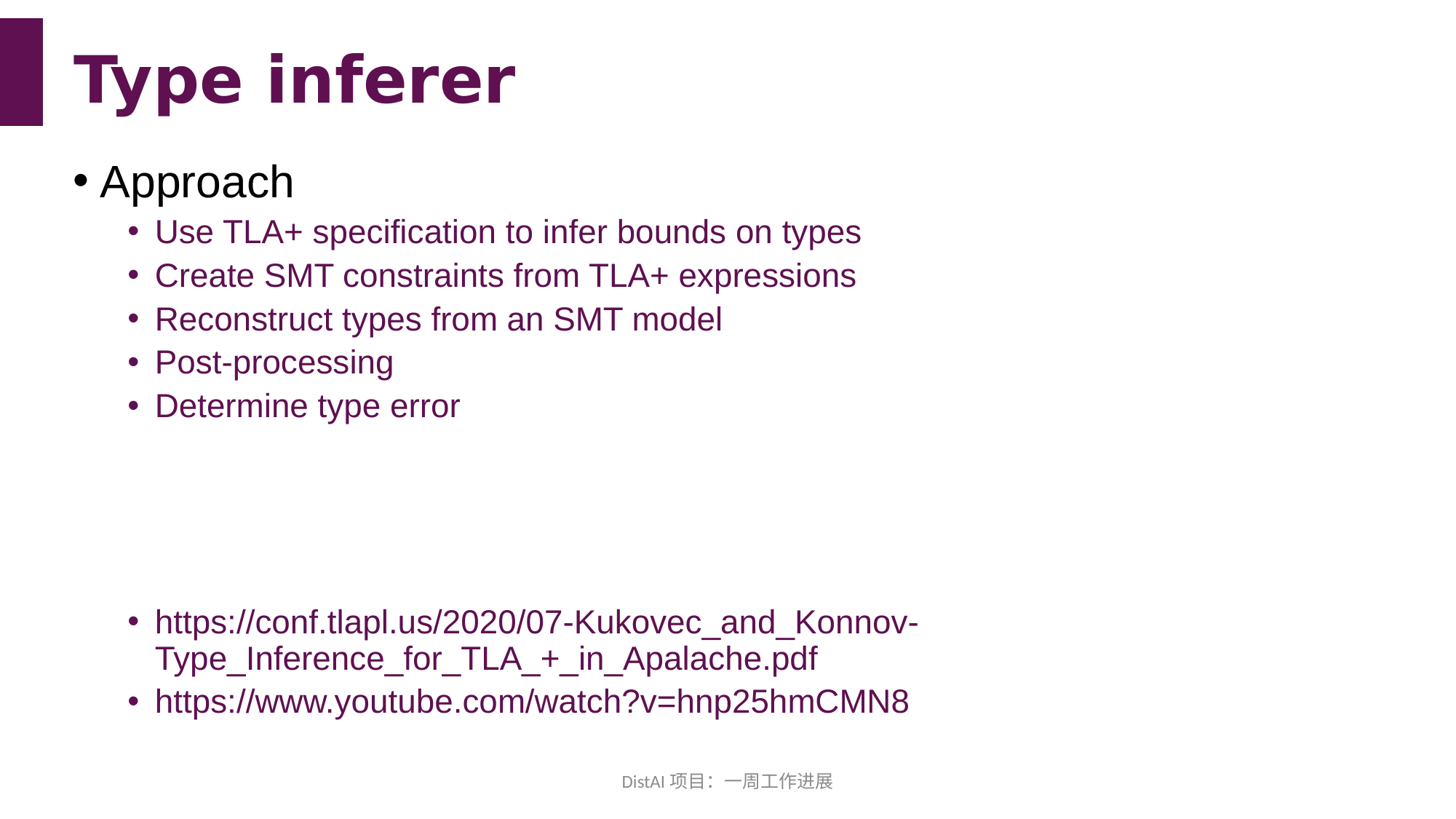

# Type inferer
Approach
Use TLA+ specification to infer bounds on types
Create SMT constraints from TLA+ expressions
Reconstruct types from an SMT model
Post-processing
Determine type error

https://conf.tlapl.us/2020/07-Kukovec_and_Konnov-Type_Inference_for_TLA_+_in_Apalache.pdf
https://www.youtube.com/watch?v=hnp25hmCMN8

DistAI项目：一周工作进展
12